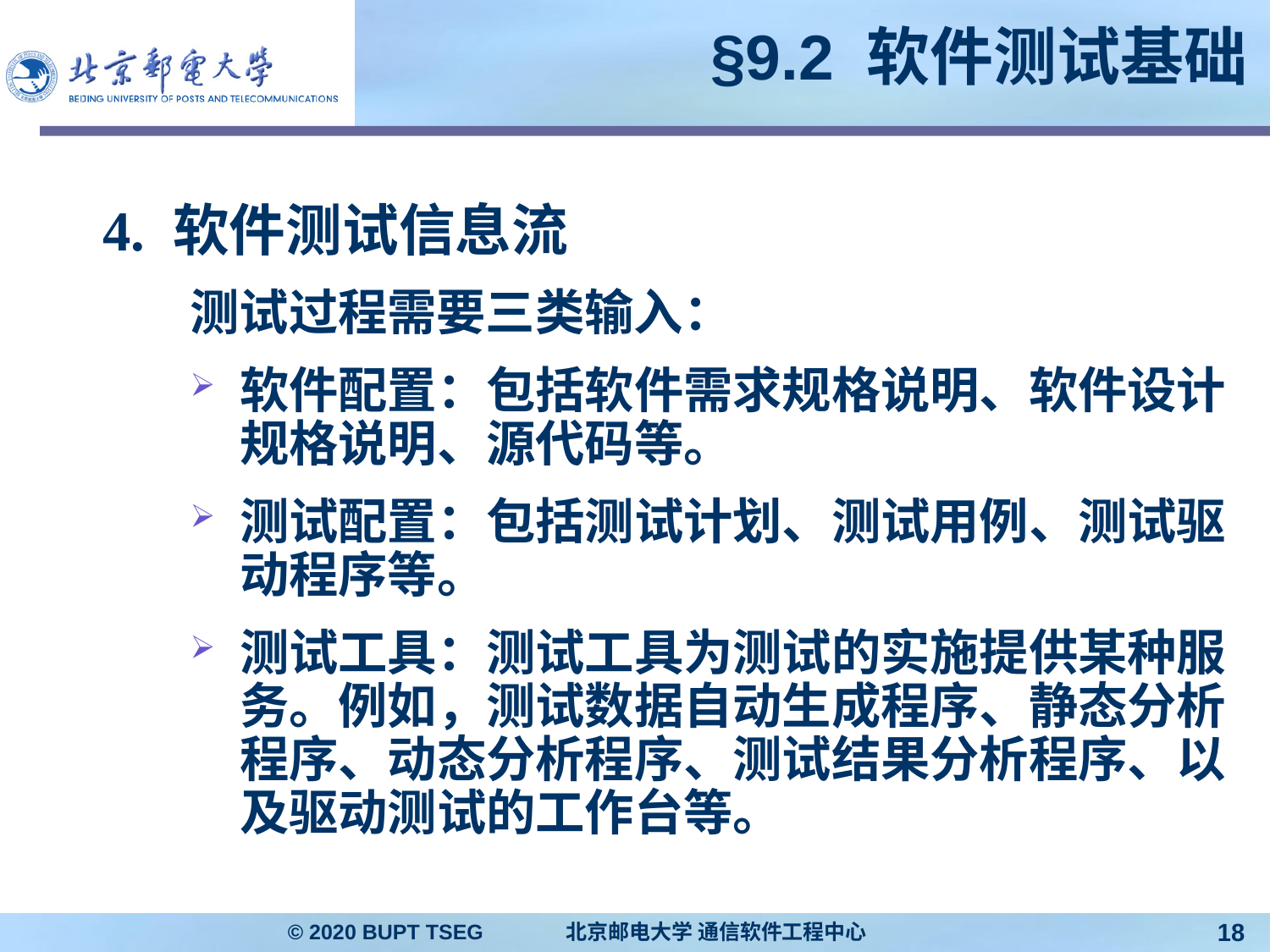

# §9.2 软件测试基础
4. 软件测试信息流
测试过程需要三类输入：
软件配置：包括软件需求规格说明、软件设计规格说明、源代码等。
测试配置：包括测试计划、测试用例、测试驱动程序等。
测试工具：测试工具为测试的实施提供某种服务。例如，测试数据自动生成程序、静态分析程序、动态分析程序、测试结果分析程序、以及驱动测试的工作台等。
© 2020 BUPT TSEG             北京邮电大学 通信软件工程中心